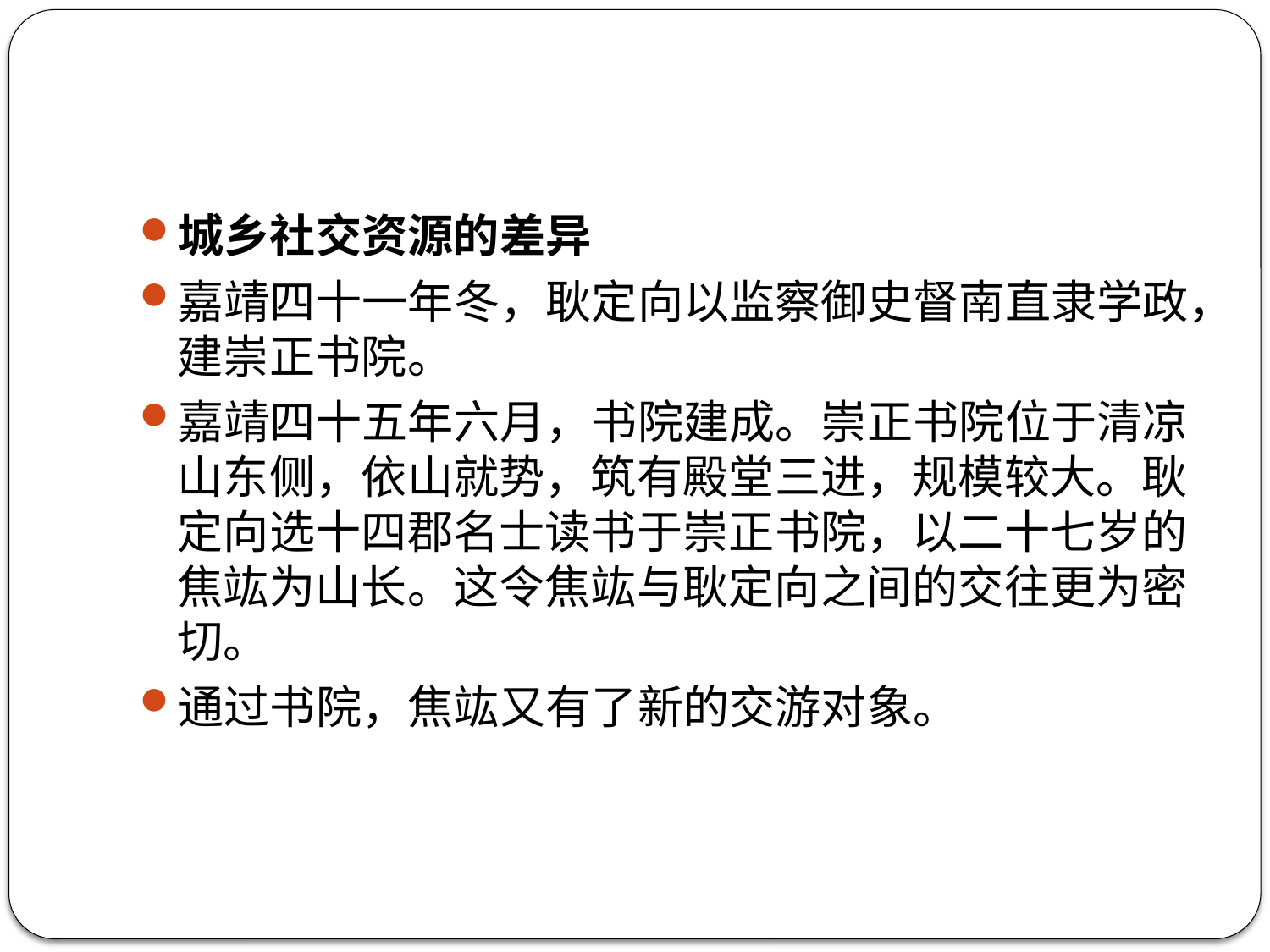

#
城乡社交资源的差异
嘉靖四十一年冬，耿定向以监察御史督南直隶学政，建崇正书院。
嘉靖四十五年六月，书院建成。崇正书院位于清凉山东侧，依山就势，筑有殿堂三进，规模较大。耿定向选十四郡名士读书于崇正书院，以二十七岁的焦竑为山长。这令焦竑与耿定向之间的交往更为密切。
通过书院，焦竑又有了新的交游对象。